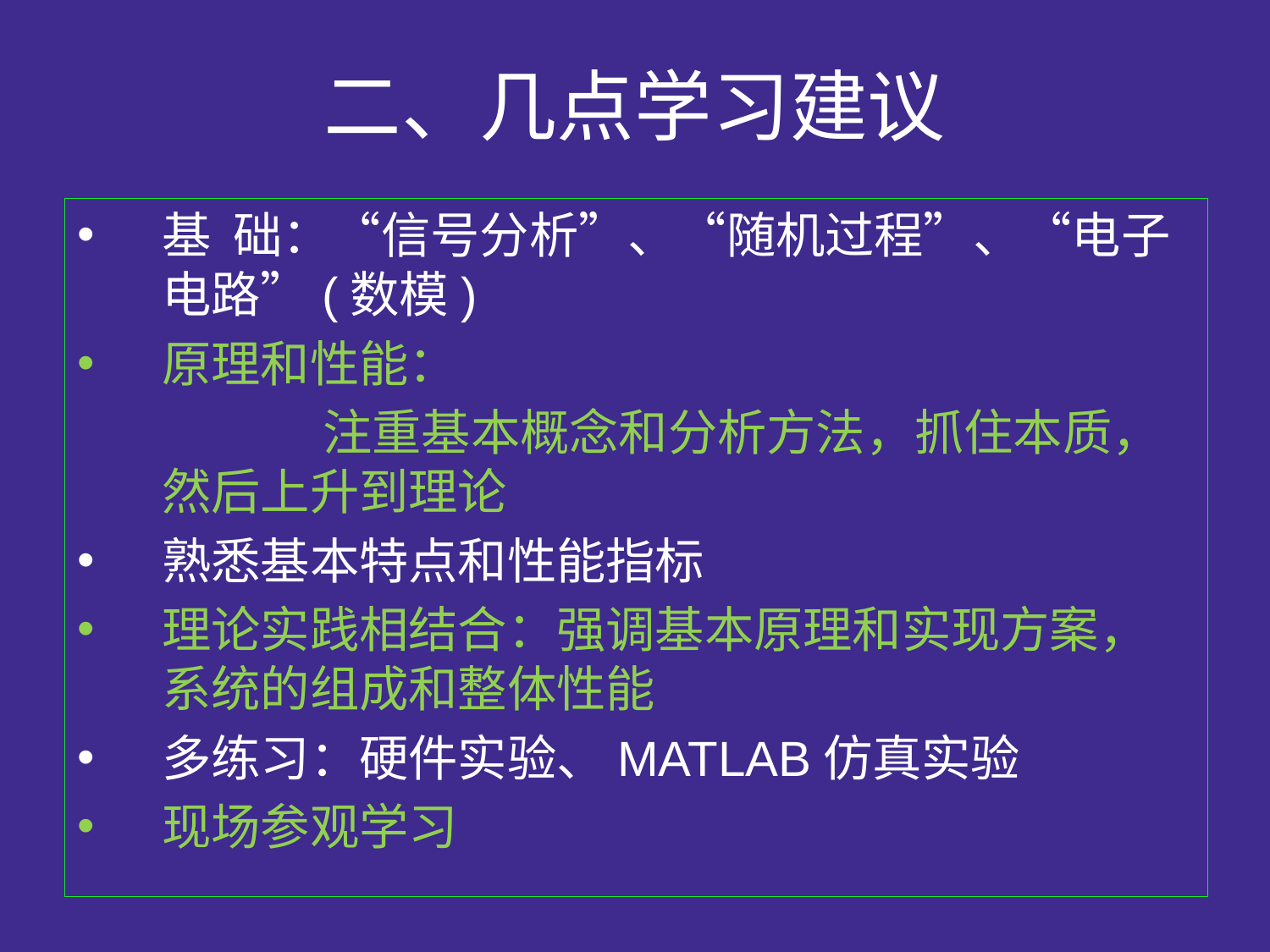

# 二、几点学习建议
基  础：“信号分析”、“随机过程”、“电子电路”(数模)
原理和性能：
		  注重基本概念和分析方法，抓住本质，然后上升到理论
熟悉基本特点和性能指标
理论实践相结合：强调基本原理和实现方案，系统的组成和整体性能
多练习：硬件实验、MATLAB仿真实验
现场参观学习